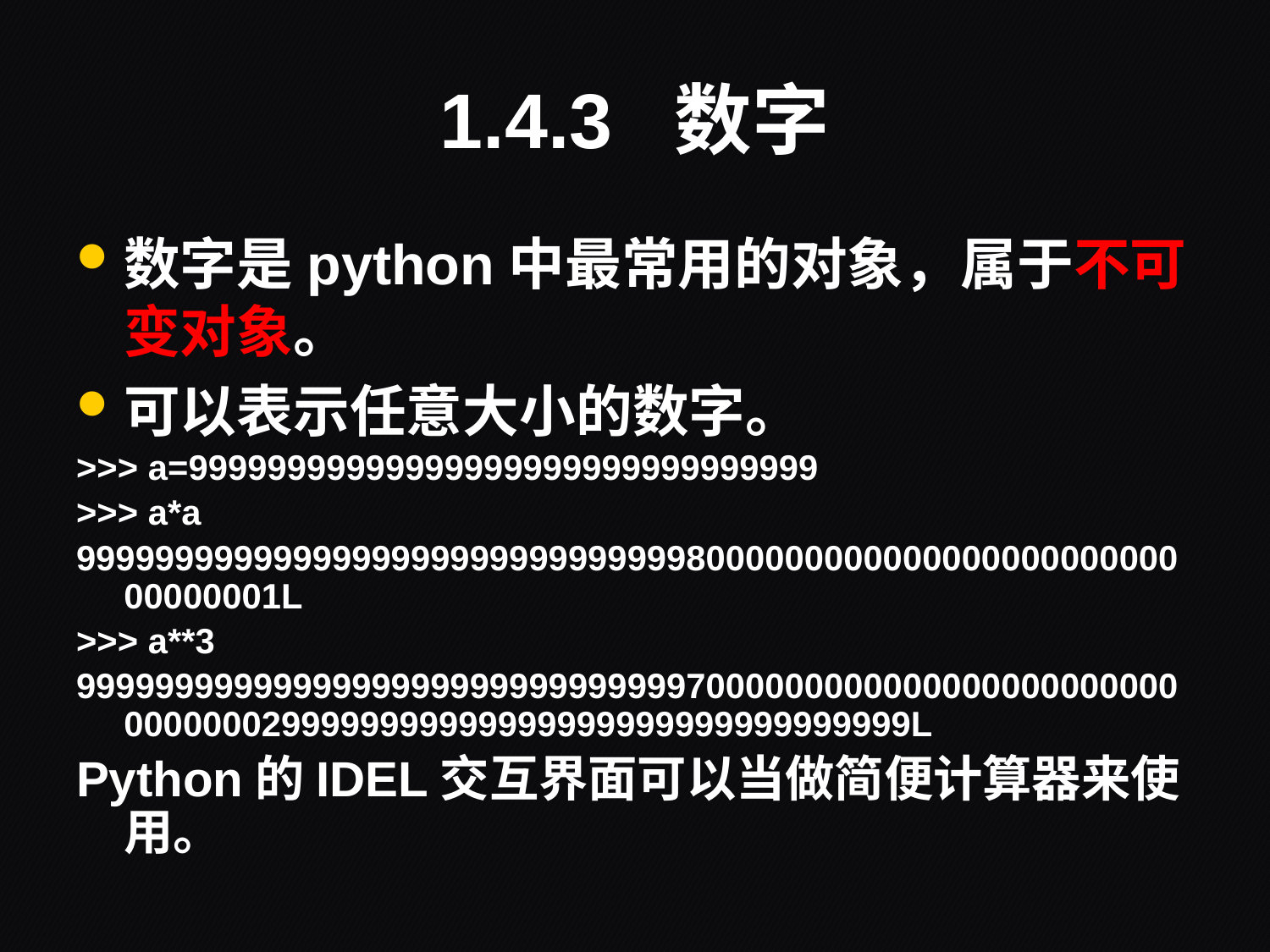

# 1.4.3  数字
数字是python中最常用的对象，属于不可变对象。
可以表示任意大小的数字。
>>> a=99999999999999999999999999999999
>>> a*a
9999999999999999999999999999999800000000000000000000000000000001L
>>> a**3
999999999999999999999999999999970000000000000000000000000000000299999999999999999999999999999999L
Python的IDEL交互界面可以当做简便计算器来使用。